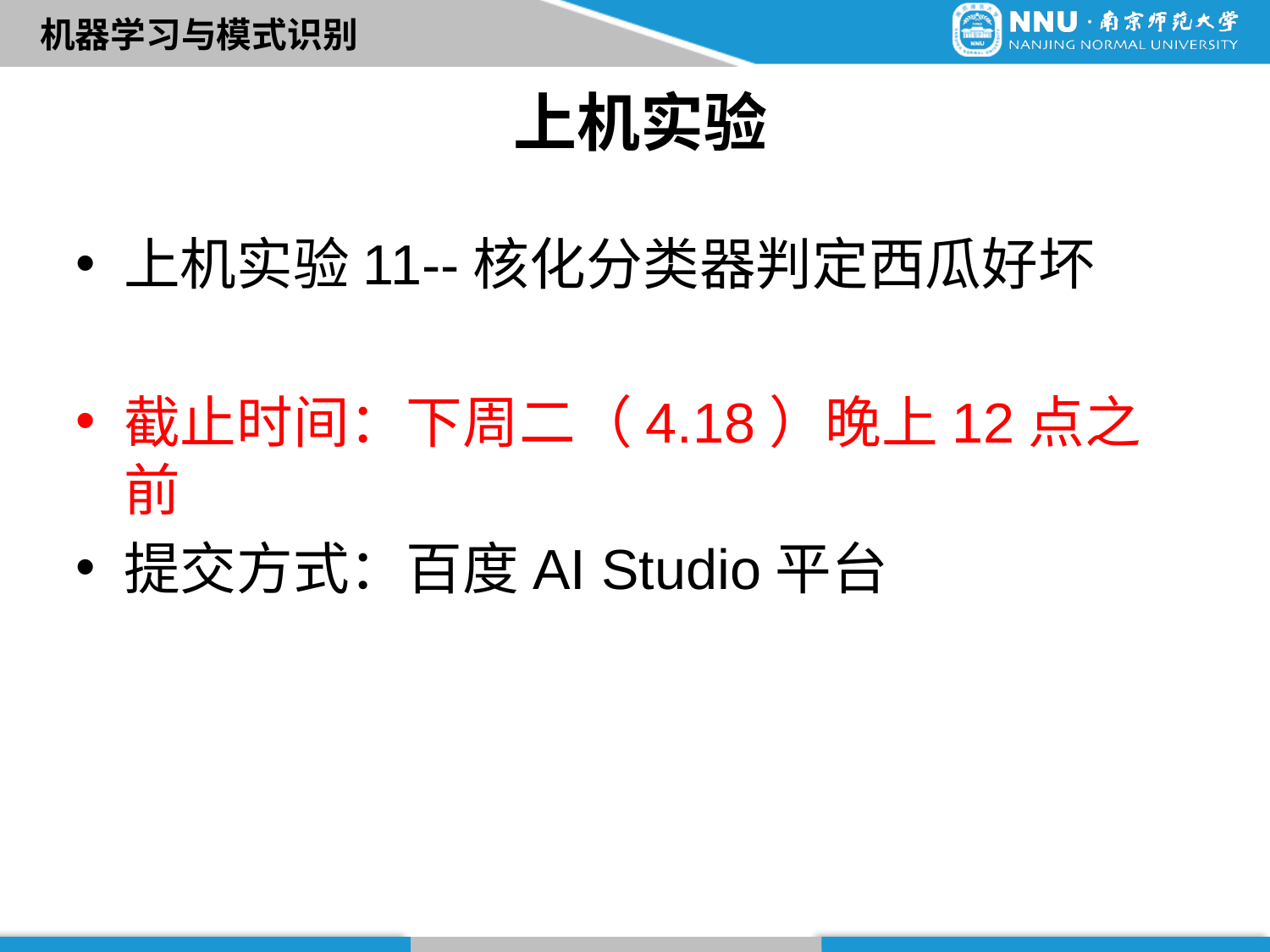

# 上机实验
上机实验11--核化分类器判定西瓜好坏

截止时间：下周二（4.18）晚上12点之前
提交方式：百度AI Studio平台